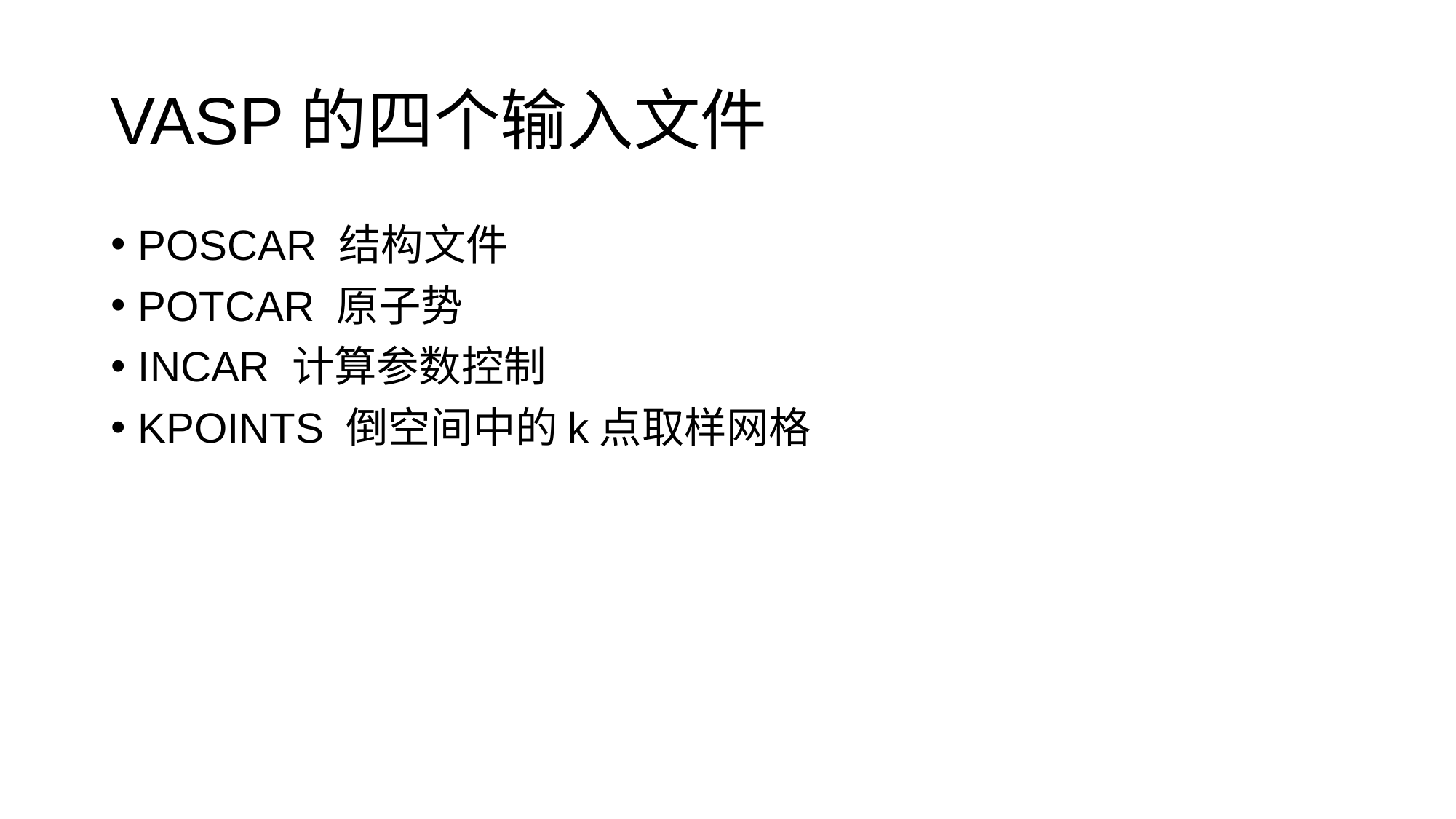

# VASP的四个输入文件
POSCAR 结构文件
POTCAR 原子势
INCAR 计算参数控制
KPOINTS 倒空间中的k点取样网格